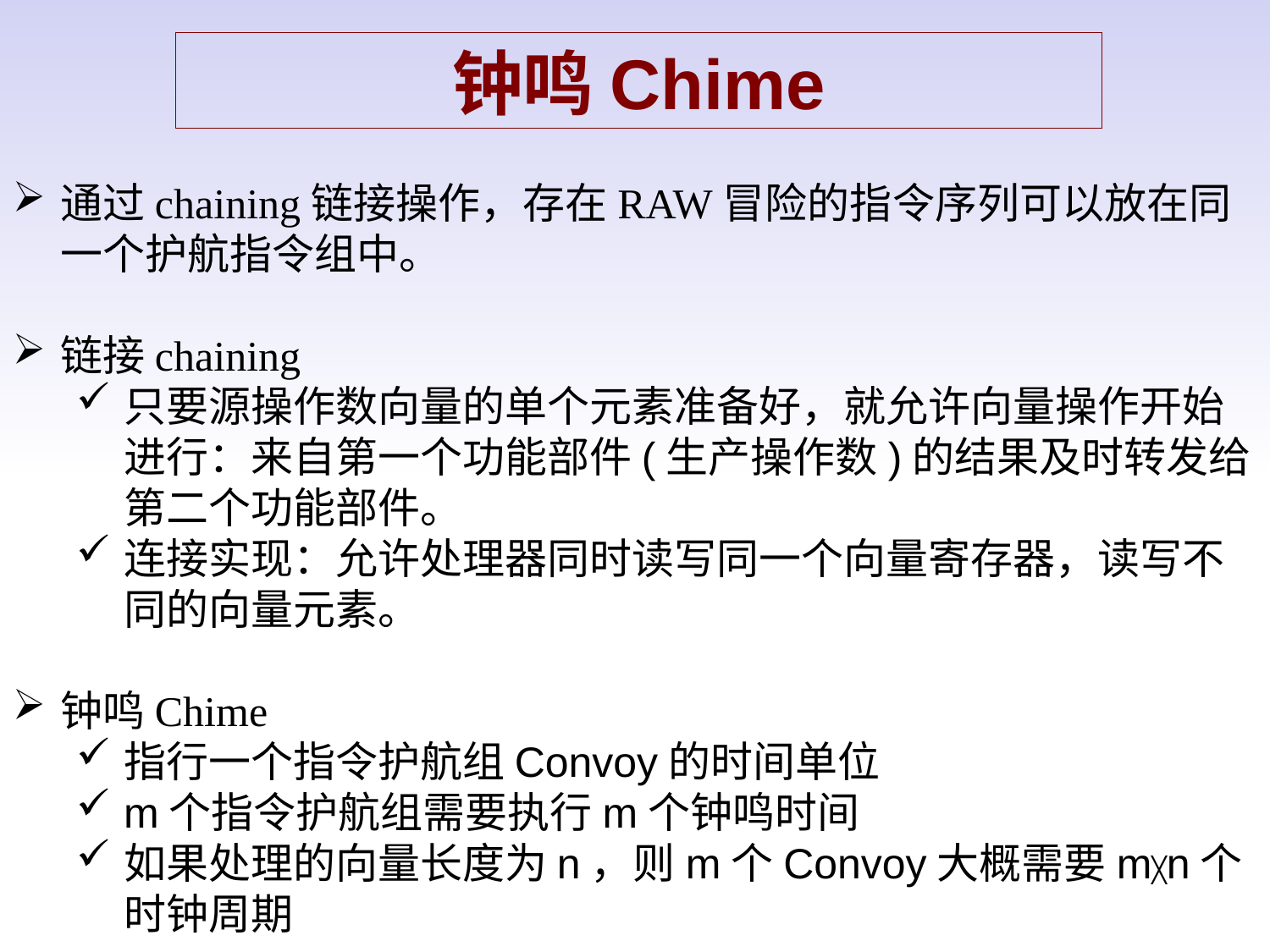

钟鸣Chime
通过chaining链接操作，存在RAW冒险的指令序列可以放在同一个护航指令组中。

链接chaining
只要源操作数向量的单个元素准备好，就允许向量操作开始进行：来自第一个功能部件(生产操作数)的结果及时转发给第二个功能部件。
连接实现：允许处理器同时读写同一个向量寄存器，读写不同的向量元素。

钟鸣Chime
指行一个指令护航组Convoy的时间单位
m个指令护航组需要执行m个钟鸣时间
如果处理的向量长度为n，则m个Convoy大概需要m╳n个时钟周期